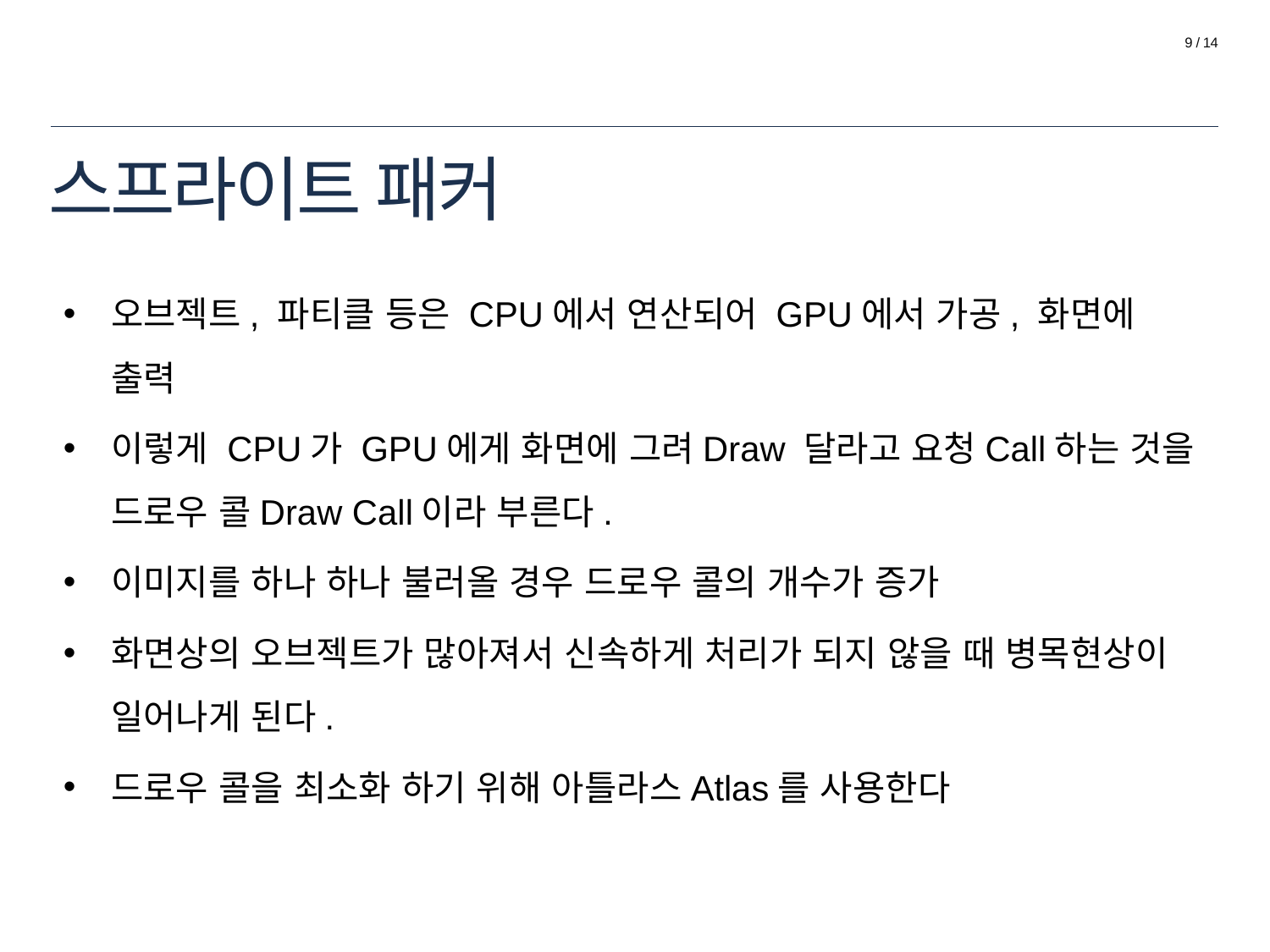

9 / 14
# 스프라이트 패커
오브젝트, 파티클 등은 CPU에서 연산되어 GPU에서 가공, 화면에 출력
이렇게 CPU가 GPU에게 화면에 그려Draw 달라고 요청Call하는 것을 드로우 콜Draw Call이라 부른다.
이미지를 하나 하나 불러올 경우 드로우 콜의 개수가 증가
화면상의 오브젝트가 많아져서 신속하게 처리가 되지 않을 때 병목현상이 일어나게 된다.
드로우 콜을 최소화 하기 위해 아틀라스Atlas를 사용한다